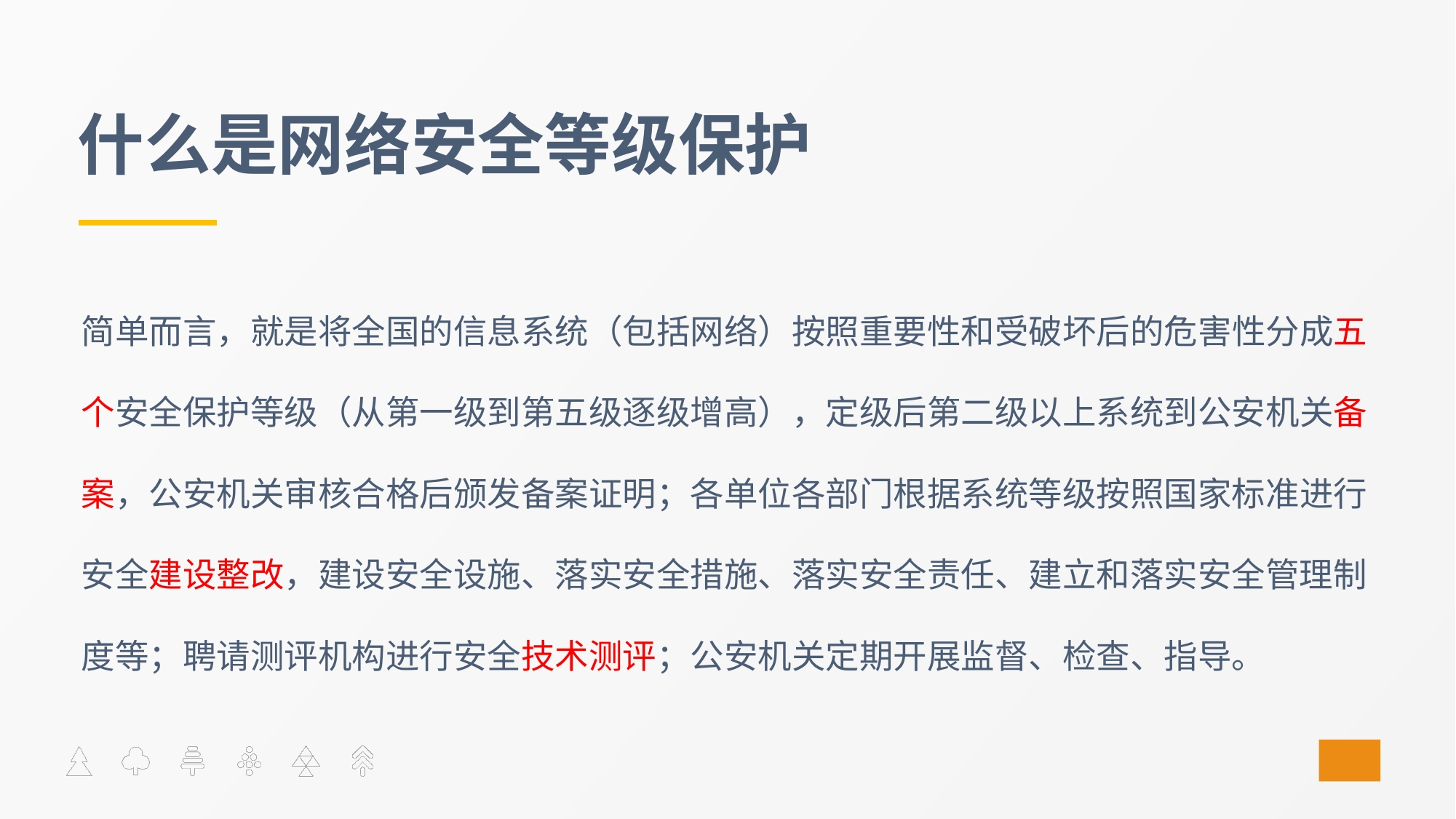

# 什么是网络安全等级保护

简单而言，就是将全国的信息系统（包括网络）按照重要性和受破坏后的危害性分成五个安全保护等级（从第一级到第五级逐级增高），定级后第二级以上系统到公安机关备案，公安机关审核合格后颁发备案证明；各单位各部门根据系统等级按照国家标准进行安全建设整改，建设安全设施、落实安全措施、落实安全责任、建立和落实安全管理制度等；聘请测评机构进行安全技术测评；公安机关定期开展监督、检查、指导。
6